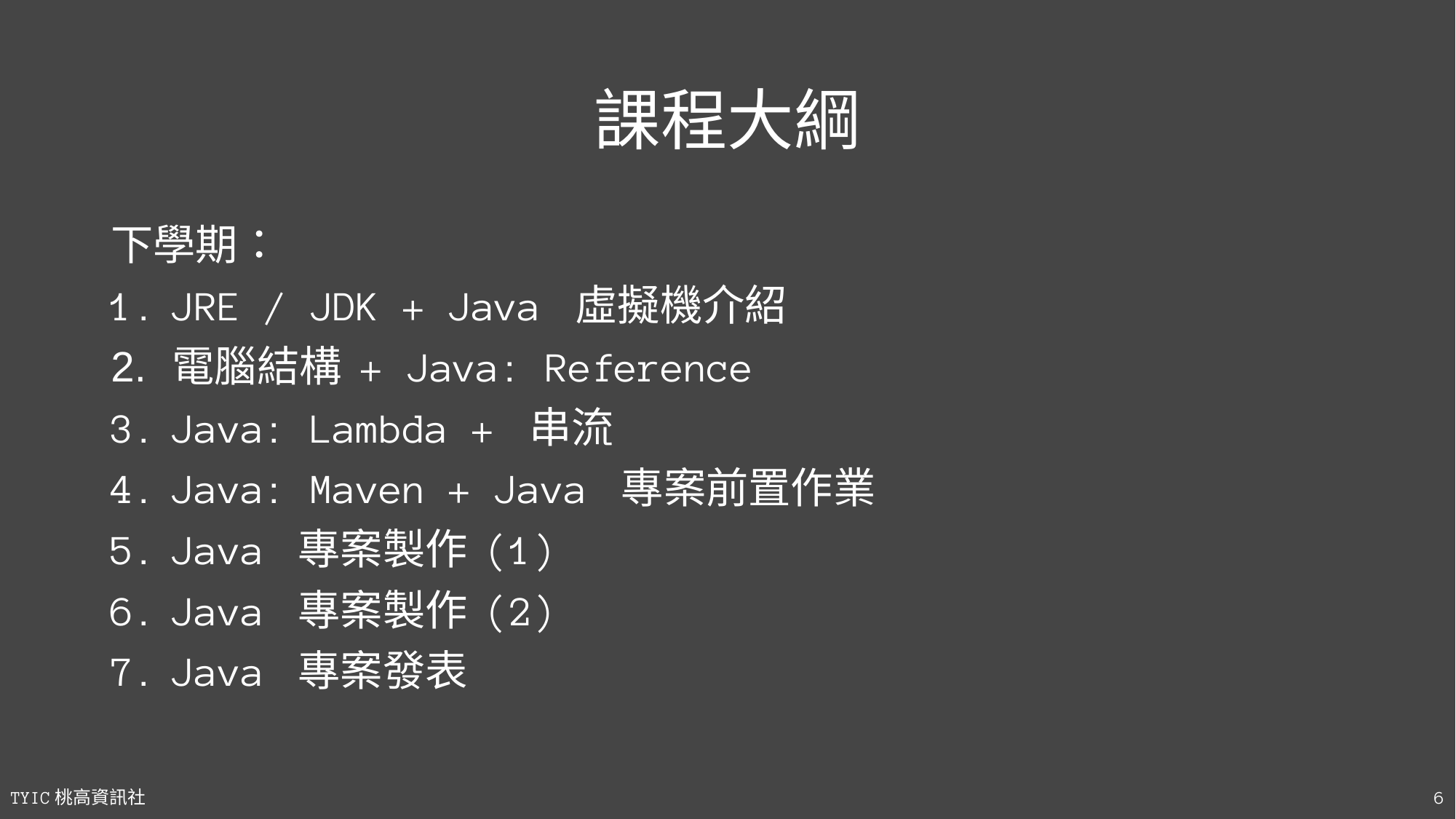

# 課程大綱
下學期：
JRE / JDK + Java 虛擬機介紹
電腦結構 + Java: Reference
Java: Lambda + 串流
Java: Maven + Java 專案前置作業
Java 專案製作 (1)
Java 專案製作 (2)
Java 專案發表